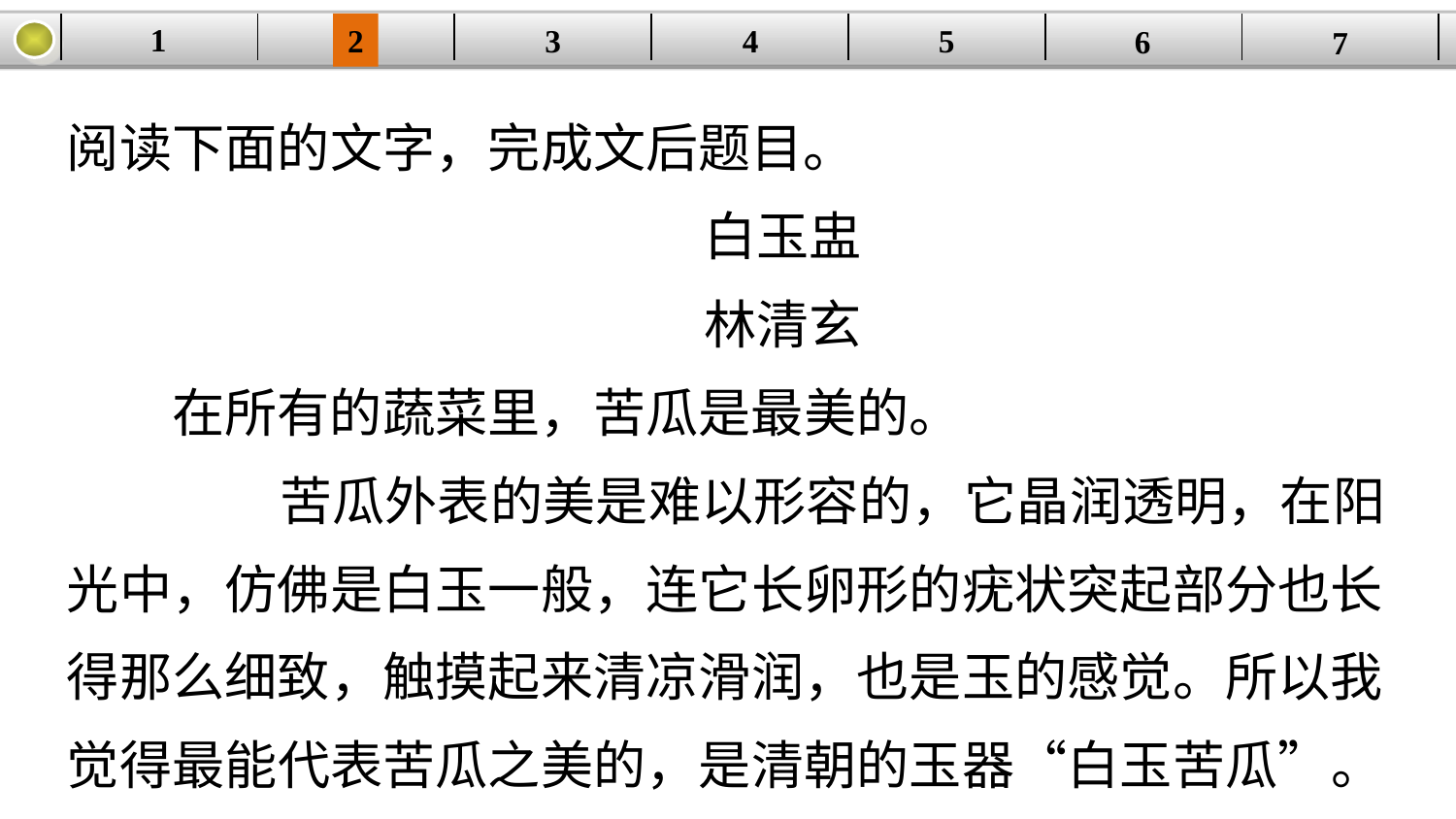

1
5
3
2
|  |  |  |  |  |  |  |
| --- | --- | --- | --- | --- | --- | --- |
4
6
7

阅读下面的文字，完成文后题目。
白玉盅
林清玄
在所有的蔬菜里，苦瓜是最美的。
        苦瓜外表的美是难以形容的，它晶润透明，在阳光中，仿佛是白玉一般，连它长卵形的疣状突起部分也长得那么细致，触摸起来清凉滑润，也是玉的感觉。所以我觉得最能代表苦瓜之美的，是清朝的玉器“白玉苦瓜”。